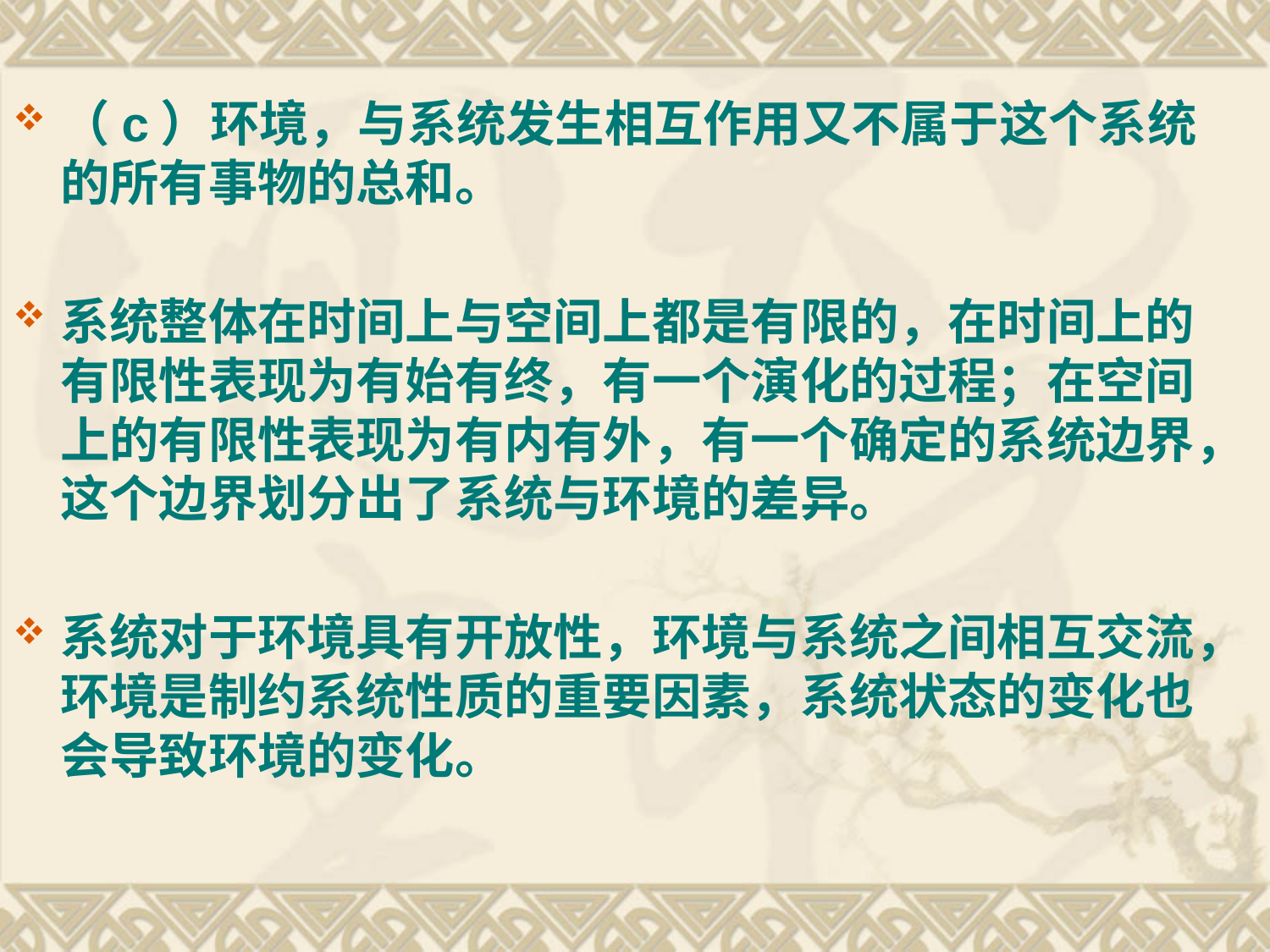

（c）环境，与系统发生相互作用又不属于这个系统的所有事物的总和。

系统整体在时间上与空间上都是有限的，在时间上的有限性表现为有始有终，有一个演化的过程；在空间上的有限性表现为有内有外，有一个确定的系统边界，这个边界划分出了系统与环境的差异。

系统对于环境具有开放性，环境与系统之间相互交流，环境是制约系统性质的重要因素，系统状态的变化也会导致环境的变化。